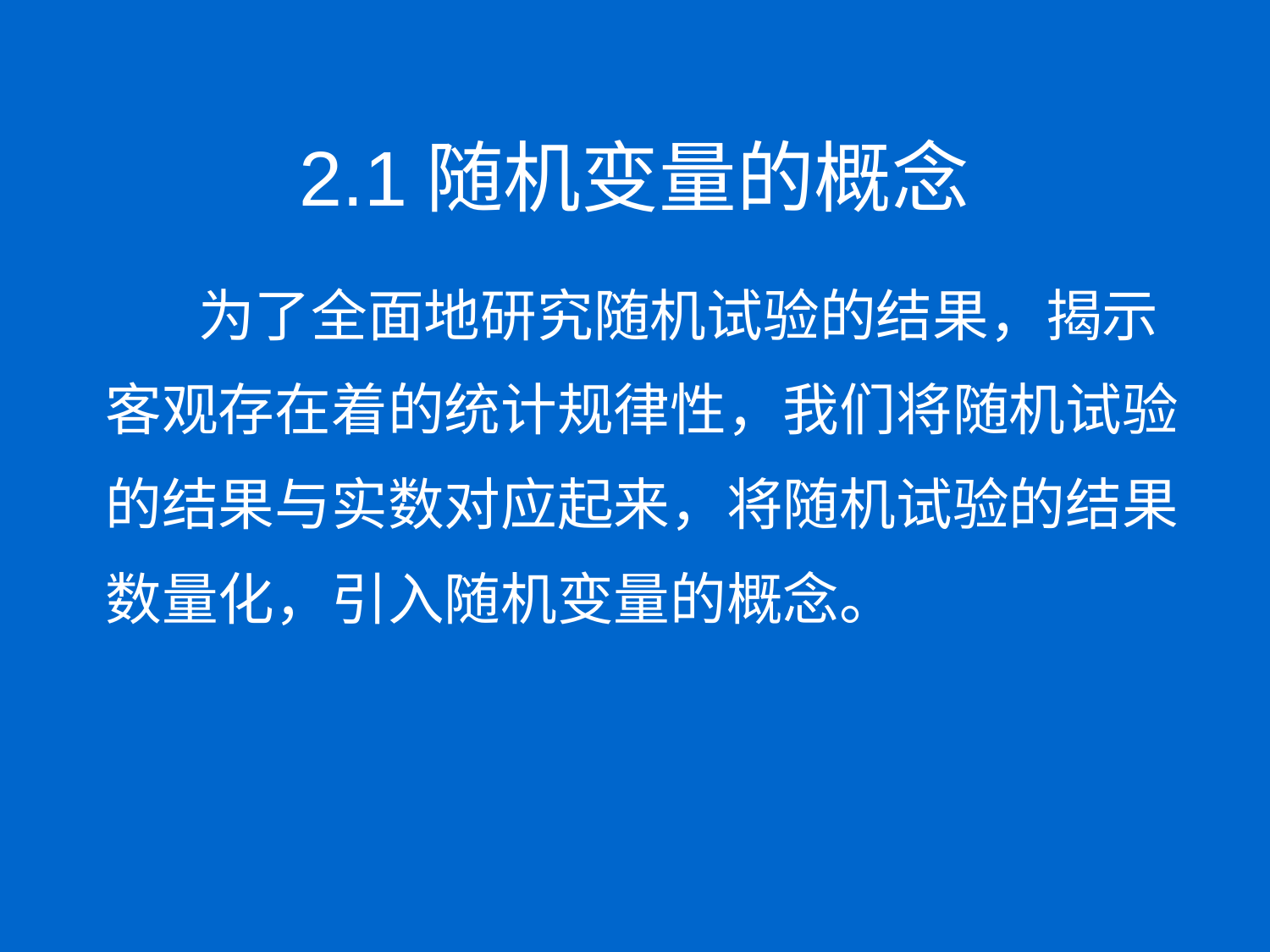

# 2.1随机变量的概念
          为了全面地研究随机试验的结果，揭示客观存在着的统计规律性，我们将随机试验的结果与实数对应起来，将随机试验的结果数量化，引入随机变量的概念。